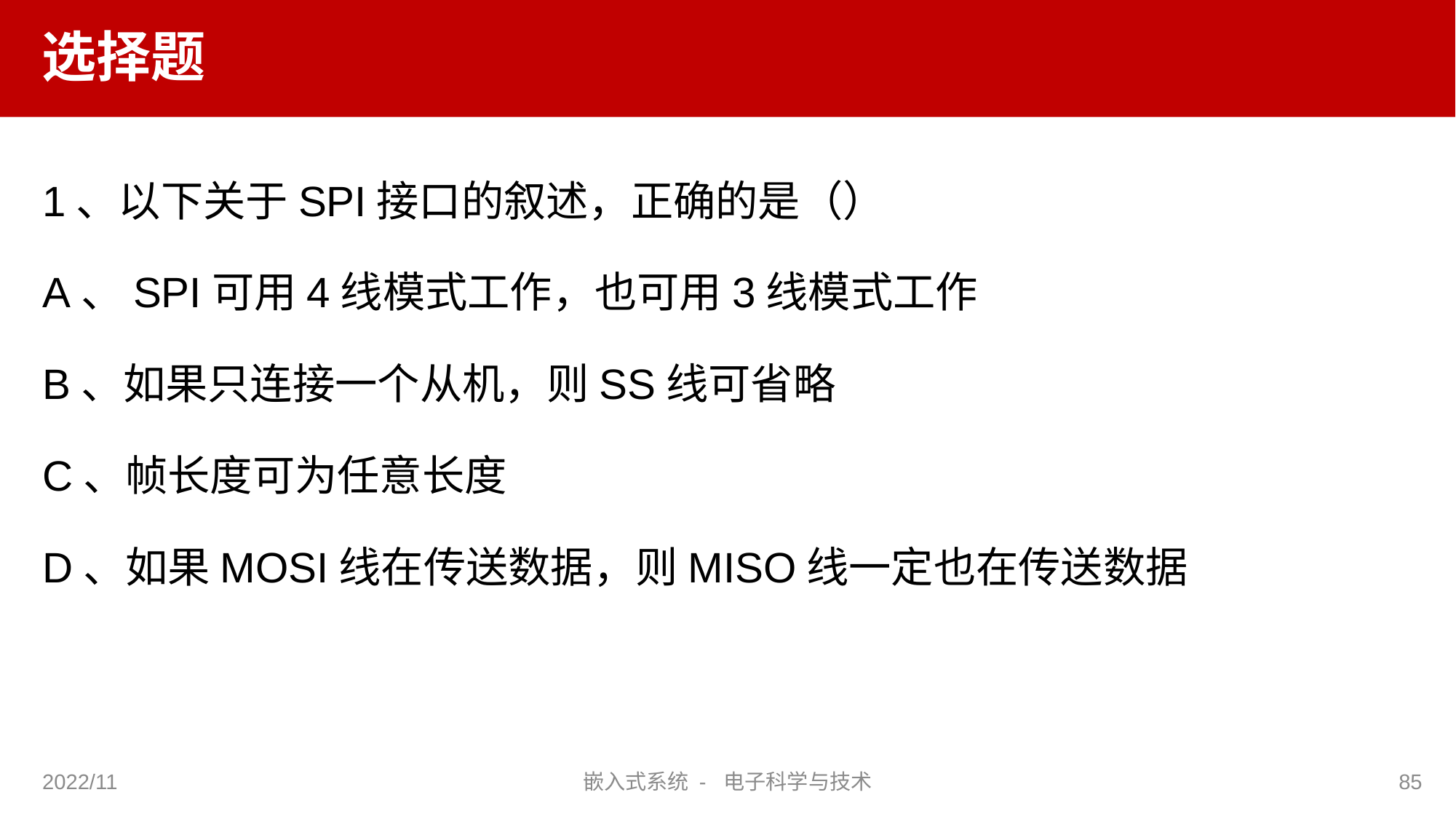

# 选择题
1、以下关于SPI接口的叙述，正确的是（）
A、SPI可用4线模式工作，也可用3线模式工作
B、如果只连接一个从机，则SS线可省略
C、帧长度可为任意长度
D、如果MOSI线在传送数据，则MISO线一定也在传送数据
2022/11
嵌入式系统 -  电子科学与技术
85